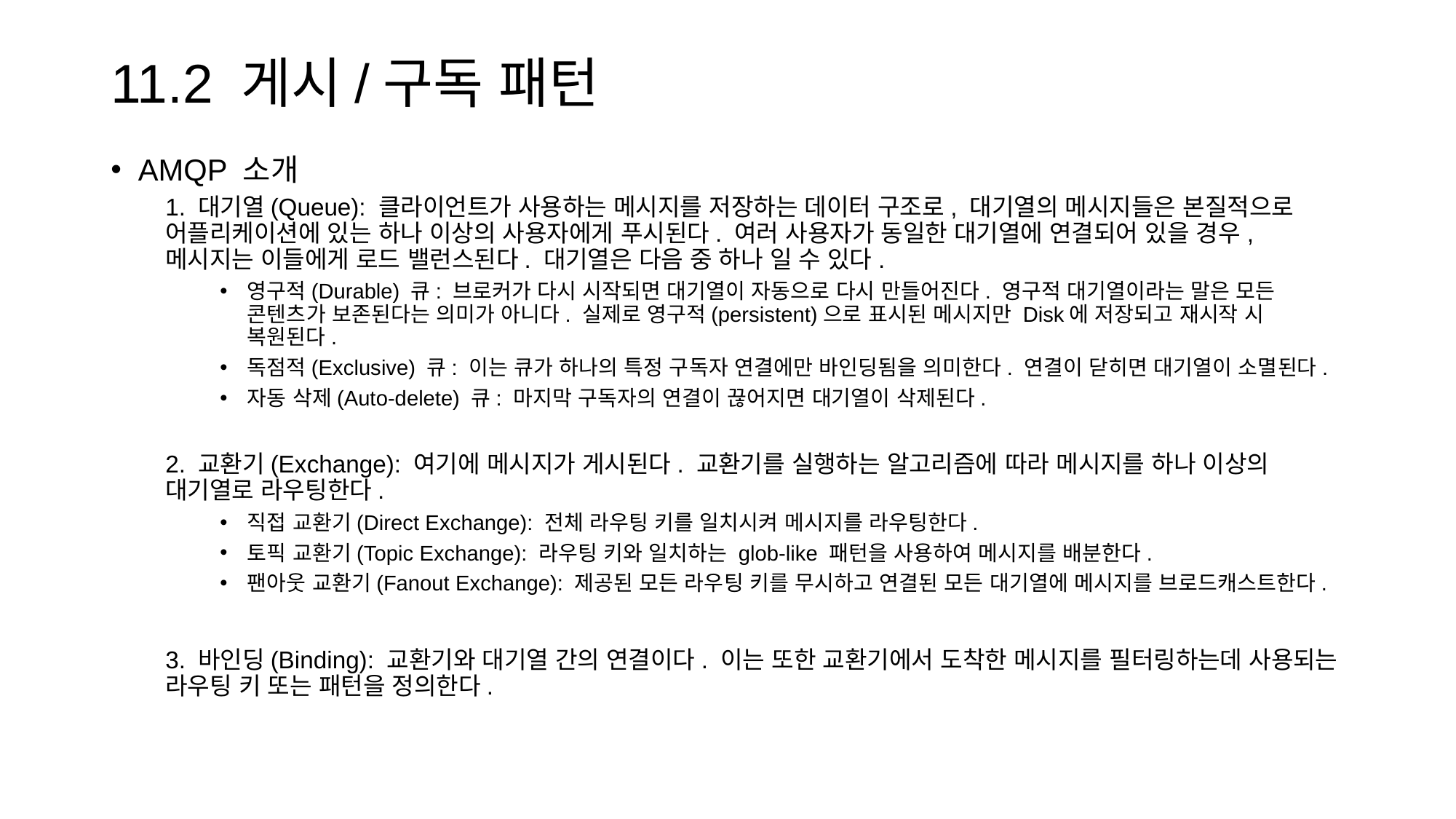

# 11.2 게시/구독 패턴
AMQP 소개
1. 대기열(Queue): 클라이언트가 사용하는 메시지를 저장하는 데이터 구조로, 대기열의 메시지들은 본질적으로 어플리케이션에 있는 하나 이상의 사용자에게 푸시된다. 여러 사용자가 동일한 대기열에 연결되어 있을 경우, 메시지는 이들에게 로드 밸런스된다. 대기열은 다음 중 하나 일 수 있다.
영구적(Durable) 큐: 브로커가 다시 시작되면 대기열이 자동으로 다시 만들어진다. 영구적 대기열이라는 말은 모든 콘텐츠가 보존된다는 의미가 아니다. 실제로 영구적(persistent)으로 표시된 메시지만 Disk에 저장되고 재시작 시 복원된다.
독점적(Exclusive) 큐: 이는 큐가 하나의 특정 구독자 연결에만 바인딩됨을 의미한다. 연결이 닫히면 대기열이 소멸된다.
자동 삭제(Auto-delete) 큐: 마지막 구독자의 연결이 끊어지면 대기열이 삭제된다.

2. 교환기(Exchange): 여기에 메시지가 게시된다. 교환기를 실행하는 알고리즘에 따라 메시지를 하나 이상의 대기열로 라우팅한다.
직접 교환기(Direct Exchange): 전체 라우팅 키를 일치시켜 메시지를 라우팅한다.
토픽 교환기(Topic Exchange): 라우팅 키와 일치하는 glob-like 패턴을 사용하여 메시지를 배분한다.
팬아웃 교환기(Fanout Exchange): 제공된 모든 라우팅 키를 무시하고 연결된 모든 대기열에 메시지를 브로드캐스트한다.

3. 바인딩(Binding): 교환기와 대기열 간의 연결이다. 이는 또한 교환기에서 도착한 메시지를 필터링하는데 사용되는 라우팅 키 또는 패턴을 정의한다.